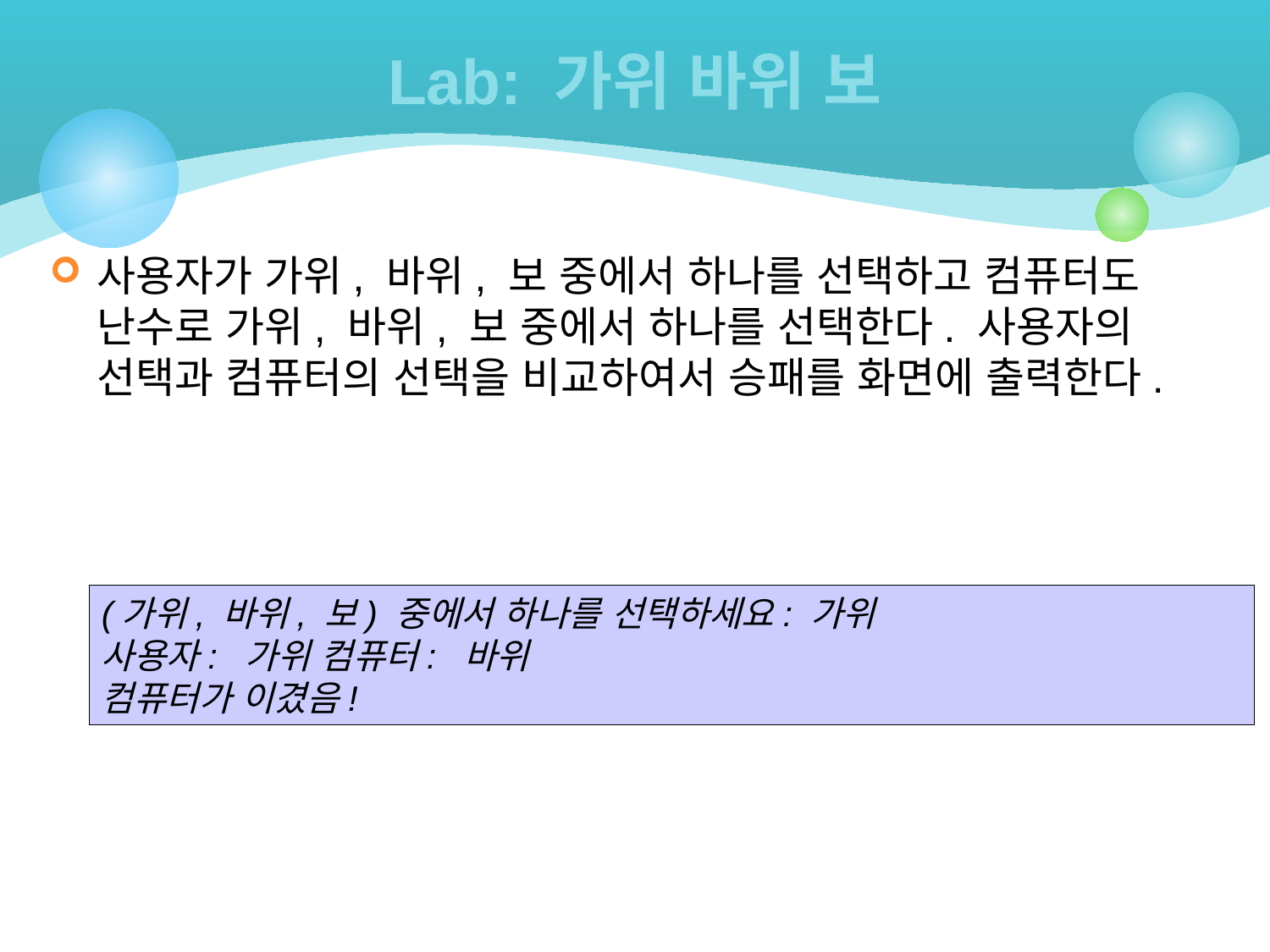

# Lab: 가위 바위 보

사용자가 가위, 바위, 보 중에서 하나를 선택하고 컴퓨터도 난수로 가위, 바위, 보 중에서 하나를 선택한다. 사용자의 선택과 컴퓨터의 선택을 비교하여서 승패를 화면에 출력한다.
(가위, 바위, 보) 중에서 하나를 선택하세요: 가위
사용자:  가위 컴퓨터:  바위
컴퓨터가 이겼음!